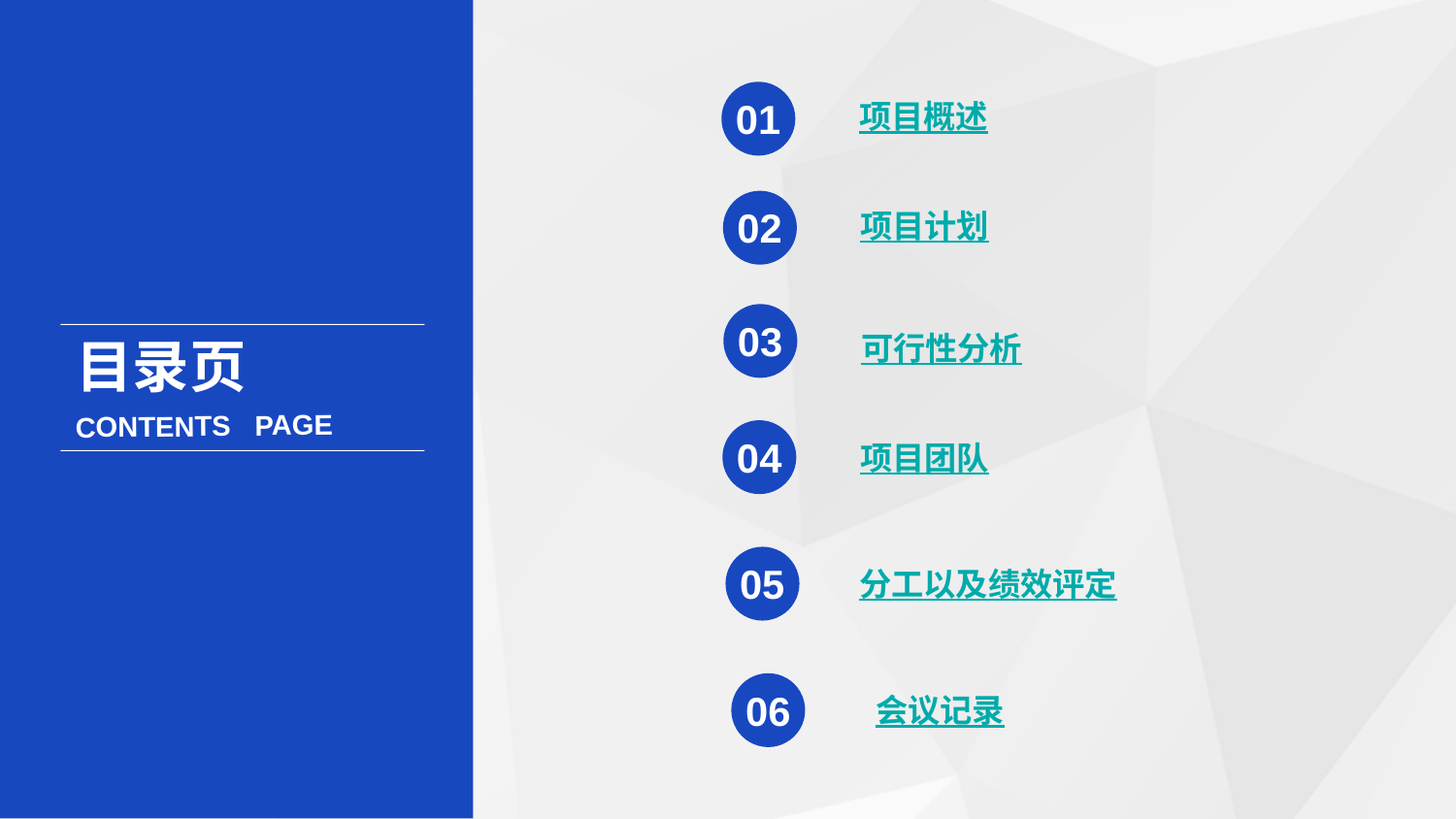

01
项目概述

02
项目计划

03
可行性分析
目录页

CONTENTS   PAGE

04
项目团队

05
分工以及绩效评定

06
会议记录